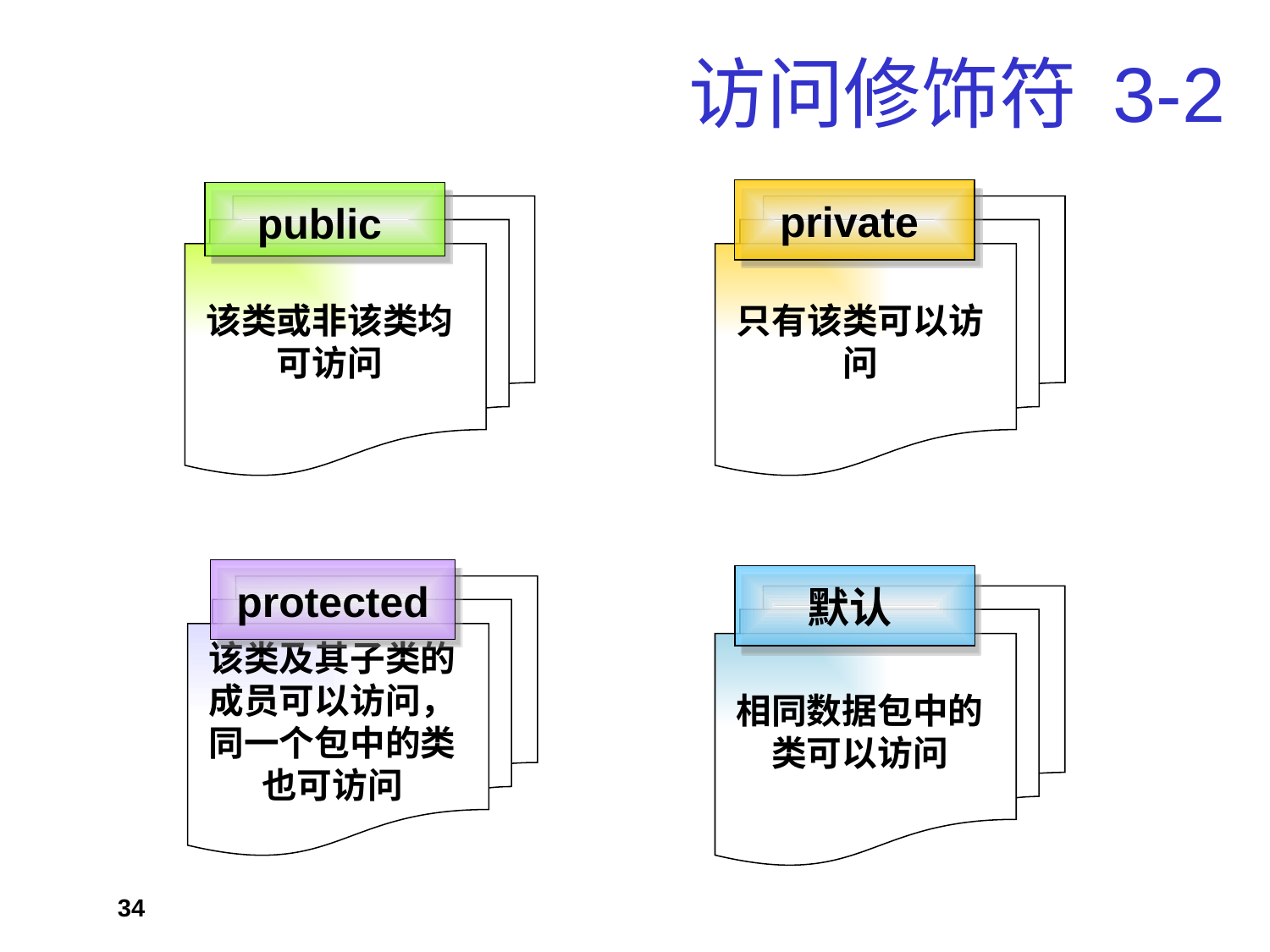

# 访问修饰符 3-2

private

public

该类或非该类均可访问

只有该类可以访问

protected

默认

该类及其子类的成员可以访问，同一个包中的类也可访问

相同数据包中的类可以访问
34